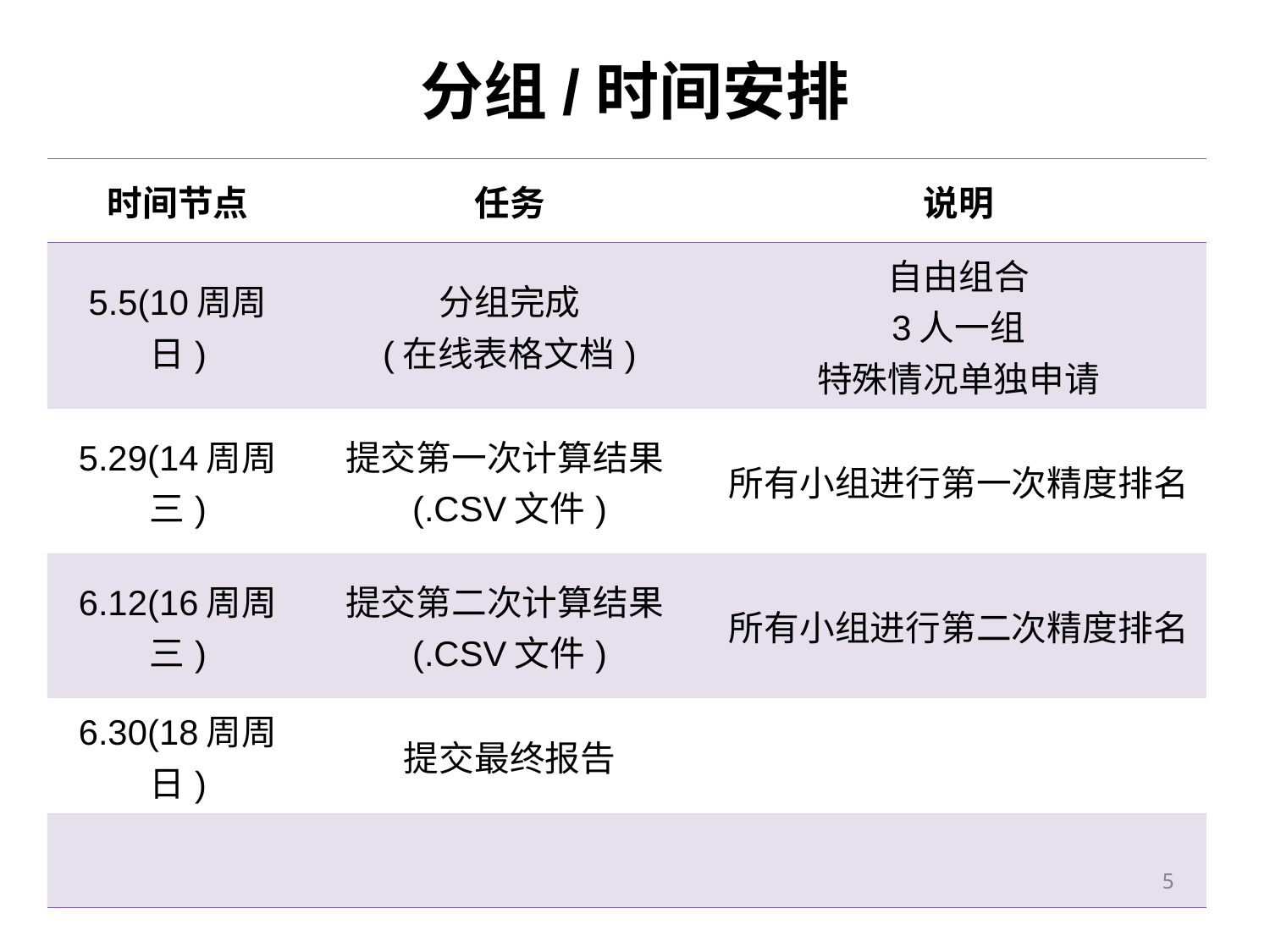

# 分组/时间安排
| 时间节点 | 任务 | 说明 |
| --- | --- | --- |
| 5.5(10周周日) | 分组完成 (在线表格文档) | 自由组合 3人一组 特殊情况单独申请 |
| 5.29(14周周三) | 提交第一次计算结果(.CSV文件) | 所有小组进行第一次精度排名 |
| 6.12(16周周三) | 提交第二次计算结果(.CSV文件) | 所有小组进行第二次精度排名 |
| 6.30(18周周日) | 提交最终报告 |  |
|  |  |  |
5